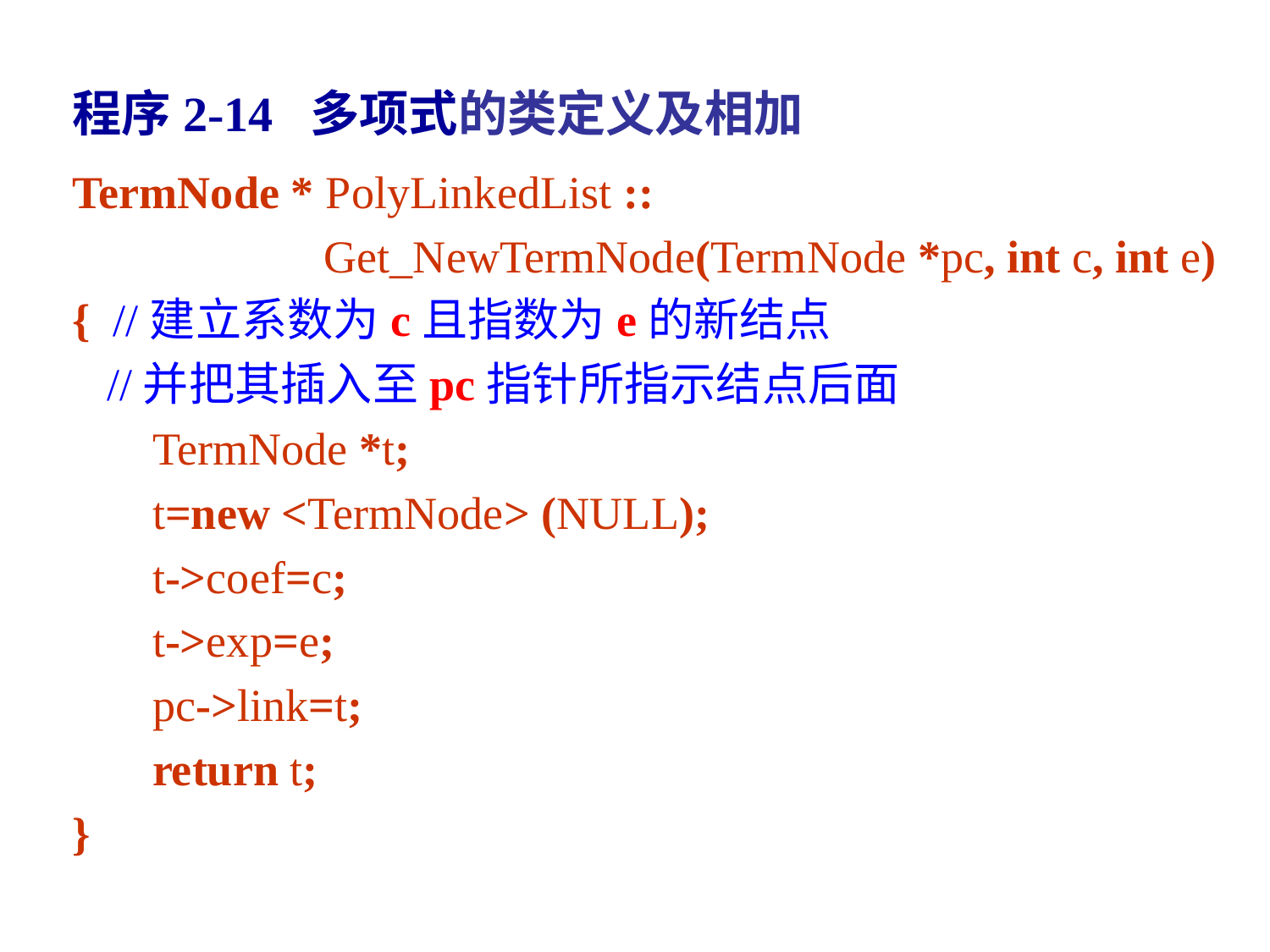

程序2-14  多项式的类定义及相加
TermNode * PolyLinkedList ::
                      Get_NewTermNode(TermNode *pc, int c, int e)
{  //建立系数为c且指数为e的新结点
   //并把其插入至pc指针所指示结点后面
       TermNode *t;
       t=new <TermNode> (NULL);
       t->coef=c;
       t->exp=e;
       pc->link=t;
       return t;
}
126